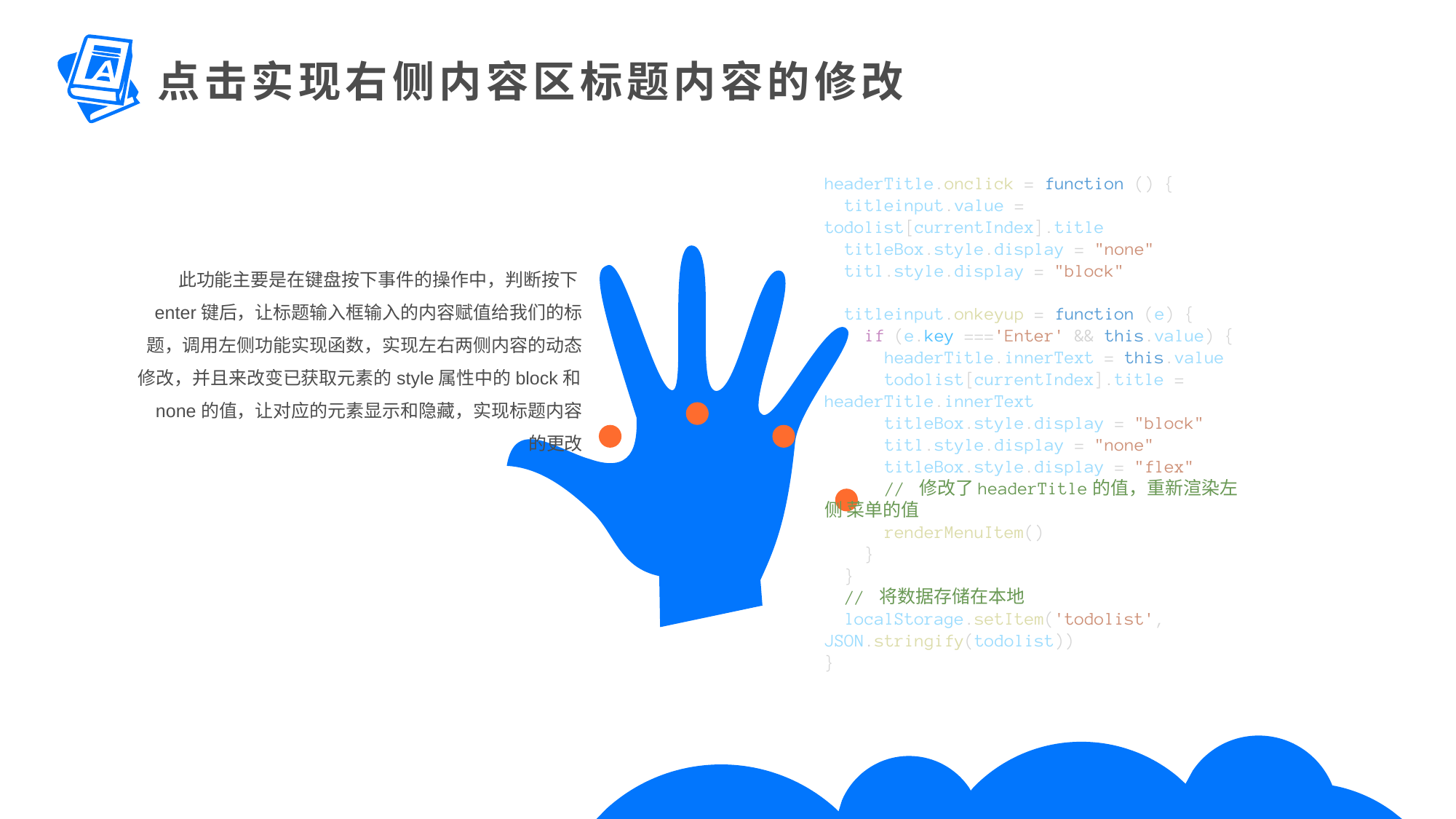

点击实现右侧内容区标题内容的修改
headerTitle.onclick = function () {
  titleinput.value = todolist[currentIndex].title
  titleBox.style.display = "none"
  titl.style.display = "block"
  titleinput.onkeyup = function (e) {
    if (e.key ==='Enter' && this.value) {
      headerTitle.innerText = this.value
      todolist[currentIndex].title = headerTitle.innerText
      titleBox.style.display = "block"
      titl.style.display = "none"
      titleBox.style.display = "flex"
      // 修改了headerTitle的值，重新渲染左侧 菜单的值
      renderMenuItem()
    }
  }
  // 将数据存储在本地
  localStorage.setItem('todolist', JSON.stringify(todolist))
}

此功能主要是在键盘按下事件的操作中，判断按下enter键后，让标题输入框输入的内容赋值给我们的标题，调用左侧功能实现函数，实现左右两侧内容的动态修改，并且来改变已获取元素的style属性中的block和none的值，让对应的元素显示和隐藏，实现标题内容的更改